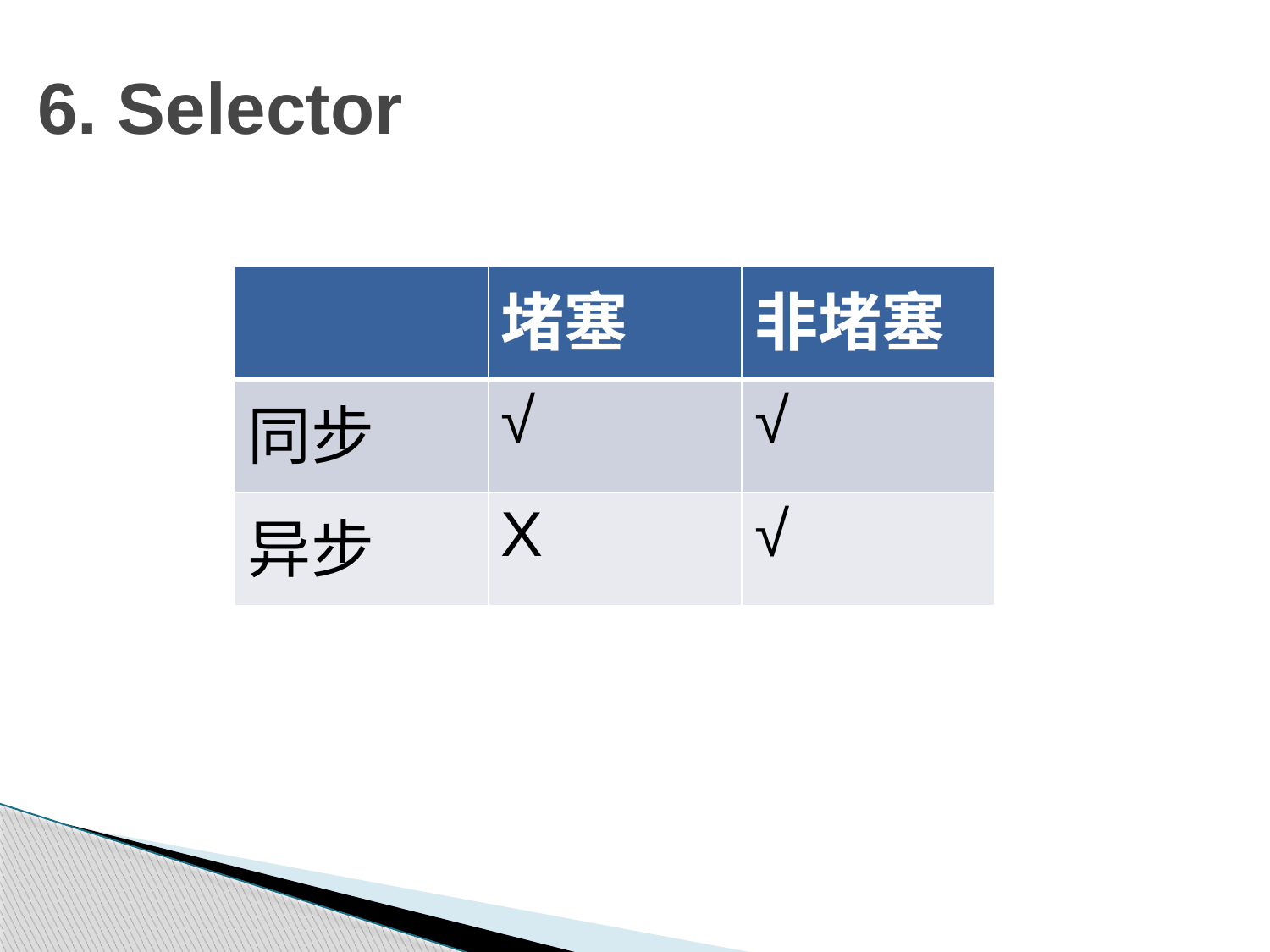

# 6. Selector
|  | 堵塞 | 非堵塞 |
| --- | --- | --- |
| 同步 | √ | √ |
| 异步 | X | √ |